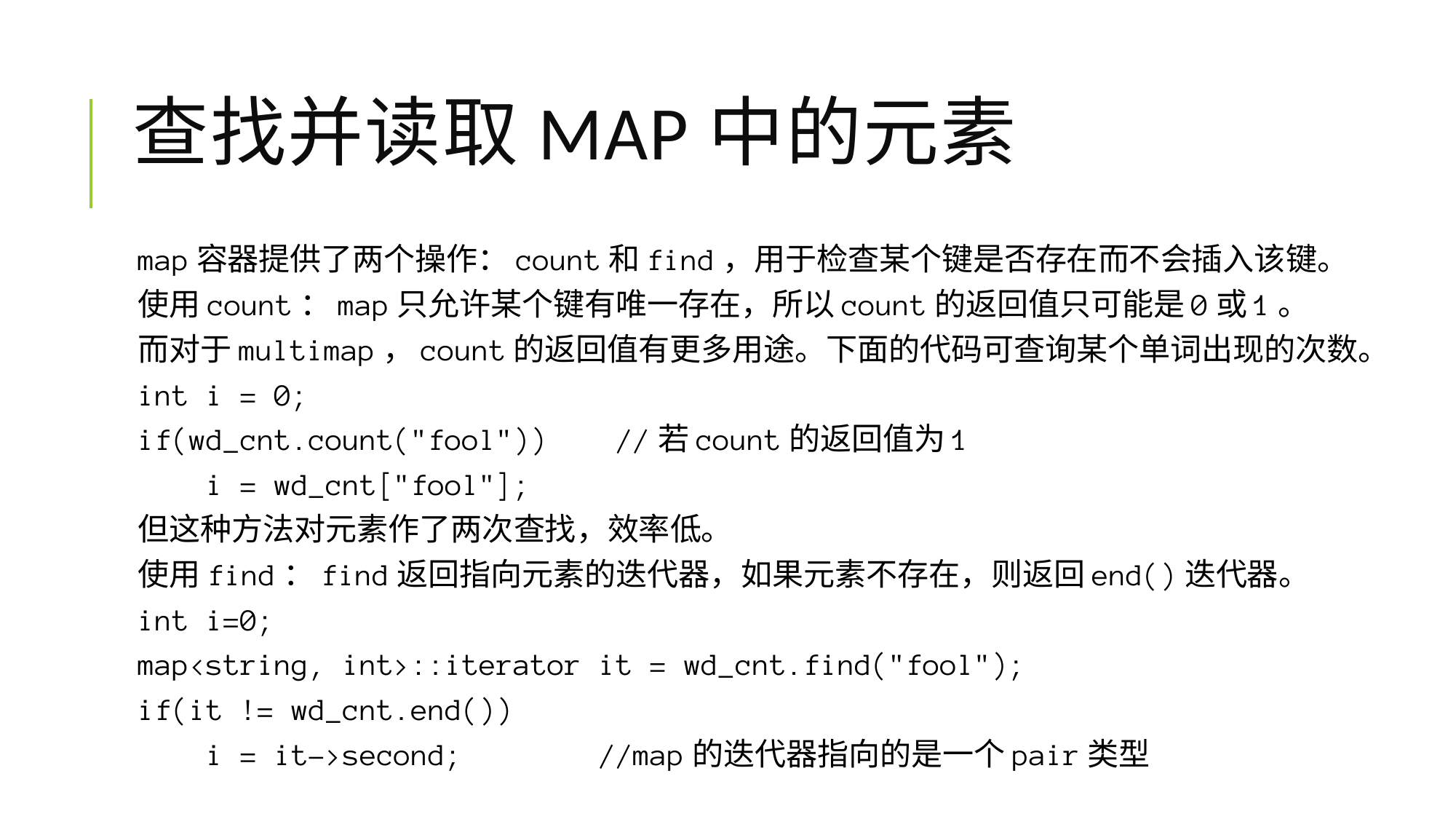

# 查找并读取map中的元素
map容器提供了两个操作：count和find，用于检查某个键是否存在而不会插入该键。
使用count：map只允许某个键有唯一存在，所以count的返回值只可能是0或1。
而对于multimap，count的返回值有更多用途。下面的代码可查询某个单词出现的次数。
int i = 0;
if(wd_cnt.count("fool"))    //若count的返回值为1
    i = wd_cnt["fool"];
但这种方法对元素作了两次查找，效率低。
使用find：find返回指向元素的迭代器，如果元素不存在，则返回end()迭代器。
int i=0;
map<string, int>::iterator it = wd_cnt.find("fool");
if(it != wd_cnt.end())
    i = it->second;        //map的迭代器指向的是一个pair类型